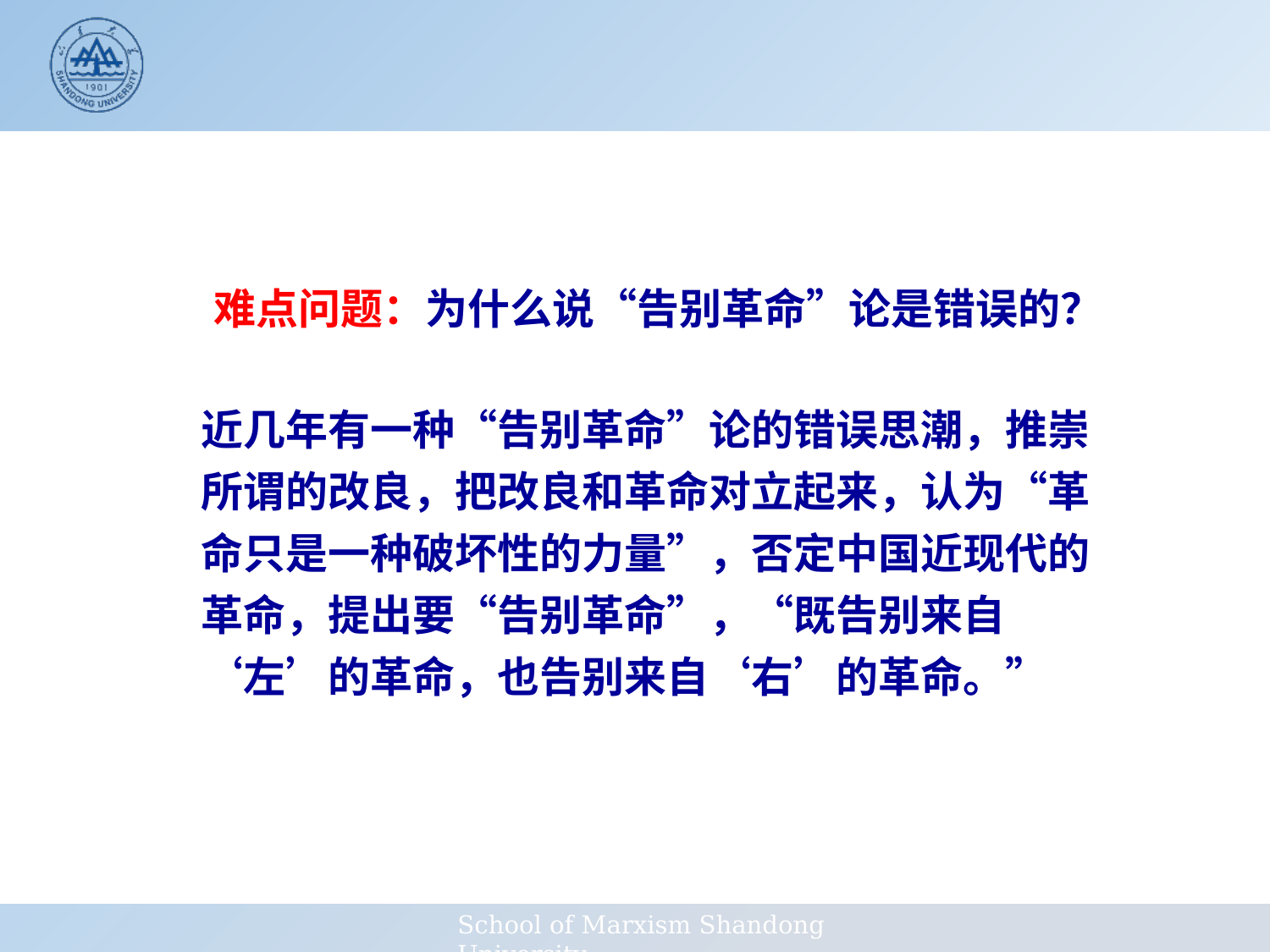

难点问题：为什么说“告别革命”论是错误的？
近几年有一种“告别革命”论的错误思潮，推崇所谓的改良，把改良和革命对立起来，认为“革命只是一种破坏性的力量”，否定中国近现代的革命，提出要“告别革命”，“既告别来自‘左’的革命，也告别来自‘右’的革命。”